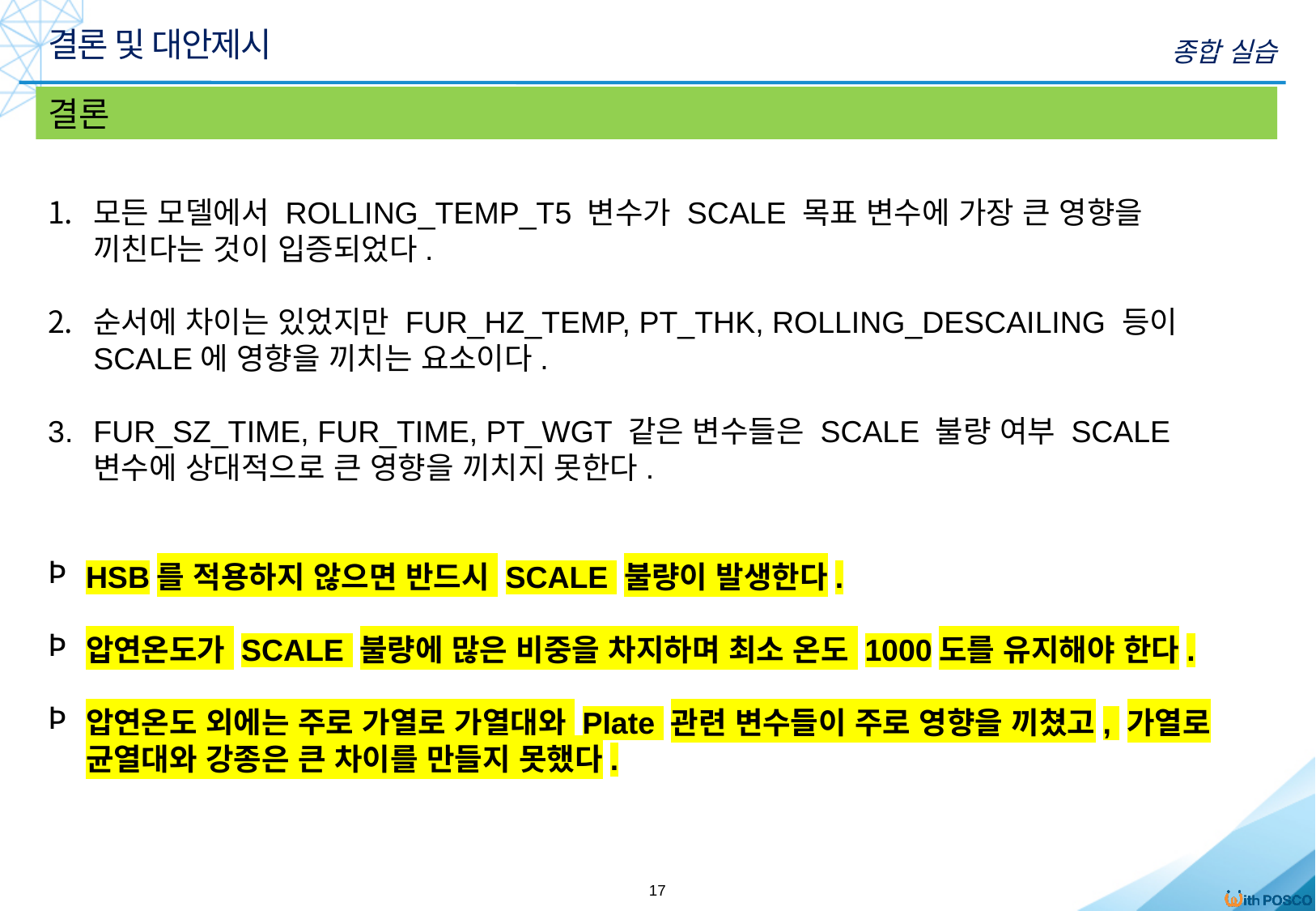

결론 및 대안제시
종합 실습
결론
모든 모델에서 ROLLING_TEMP_T5 변수가 SCALE 목표 변수에 가장 큰 영향을 끼친다는 것이 입증되었다.

순서에 차이는 있었지만 FUR_HZ_TEMP, PT_THK, ROLLING_DESCAILING 등이 SCALE에 영향을 끼치는 요소이다.

FUR_SZ_TIME, FUR_TIME, PT_WGT 같은 변수들은 SCALE 불량 여부 SCALE 변수에 상대적으로 큰 영향을 끼치지 못한다.

HSB를 적용하지 않으면 반드시 SCALE 불량이 발생한다.

압연온도가 SCALE 불량에 많은 비중을 차지하며 최소 온도 1000도를 유지해야 한다.

압연온도 외에는 주로 가열로 가열대와 Plate 관련 변수들이 주로 영향을 끼쳤고, 가열로 균열대와 강종은 큰 차이를 만들지 못했다.